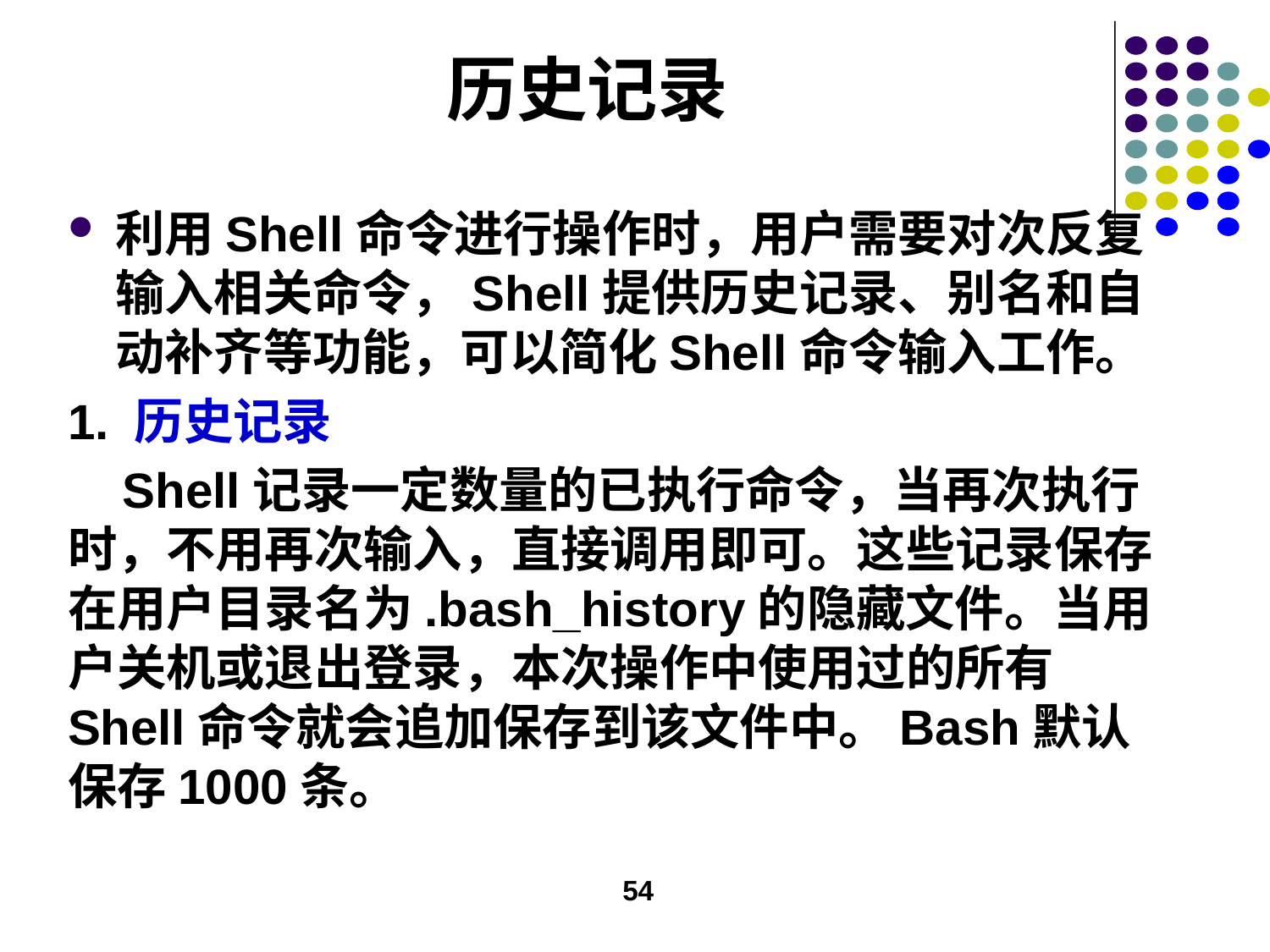

# 历史记录
利用Shell命令进行操作时，用户需要对次反复输入相关命令，Shell提供历史记录、别名和自动补齐等功能，可以简化Shell命令输入工作。
1. 历史记录
    Shell记录一定数量的已执行命令，当再次执行时，不用再次输入，直接调用即可。这些记录保存在用户目录名为.bash_history的隐藏文件。当用户关机或退出登录，本次操作中使用过的所有Shell命令就会追加保存到该文件中。Bash默认保存1000条。

54